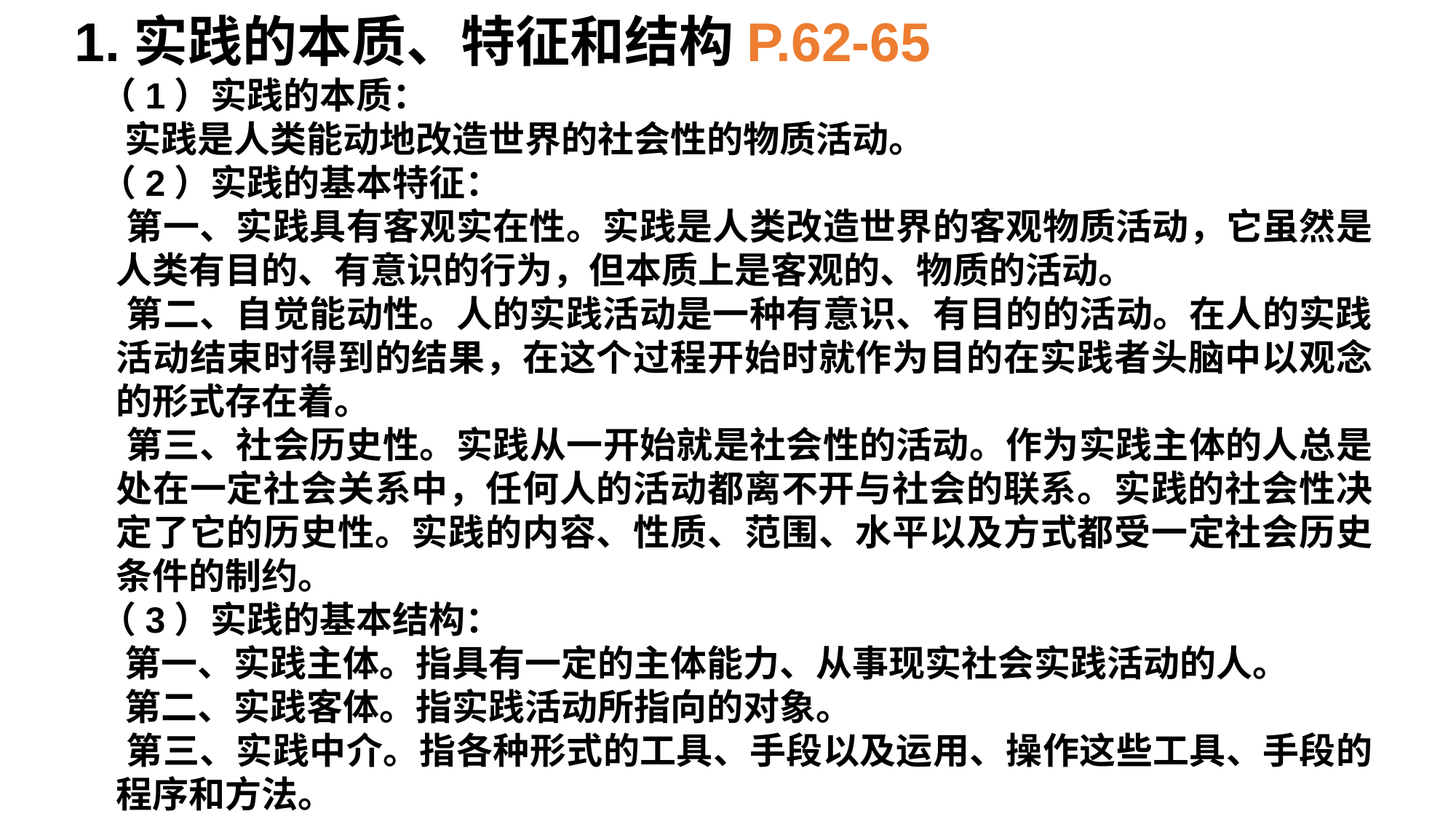

1.实践的本质、特征和结构P.62-65
  （1）实践的本质：
     实践是人类能动地改造世界的社会性的物质活动。
  （2）实践的基本特征：
     第一、实践具有客观实在性。实践是人类改造世界的客观物质活动，它虽然是人类有目的、有意识的行为，但本质上是客观的、物质的活动。
     第二、自觉能动性。人的实践活动是一种有意识、有目的的活动。在人的实践活动结束时得到的结果，在这个过程开始时就作为目的在实践者头脑中以观念的形式存在着。
     第三、社会历史性。实践从一开始就是社会性的活动。作为实践主体的人总是处在一定社会关系中，任何人的活动都离不开与社会的联系。实践的社会性决定了它的历史性。实践的内容、性质、范围、水平以及方式都受一定社会历史条件的制约。
  （3）实践的基本结构：
     第一、实践主体。指具有一定的主体能力、从事现实社会实践活动的人。
     第二、实践客体。指实践活动所指向的对象。
     第三、实践中介。指各种形式的工具、手段以及运用、操作这些工具、手段的程序和方法。